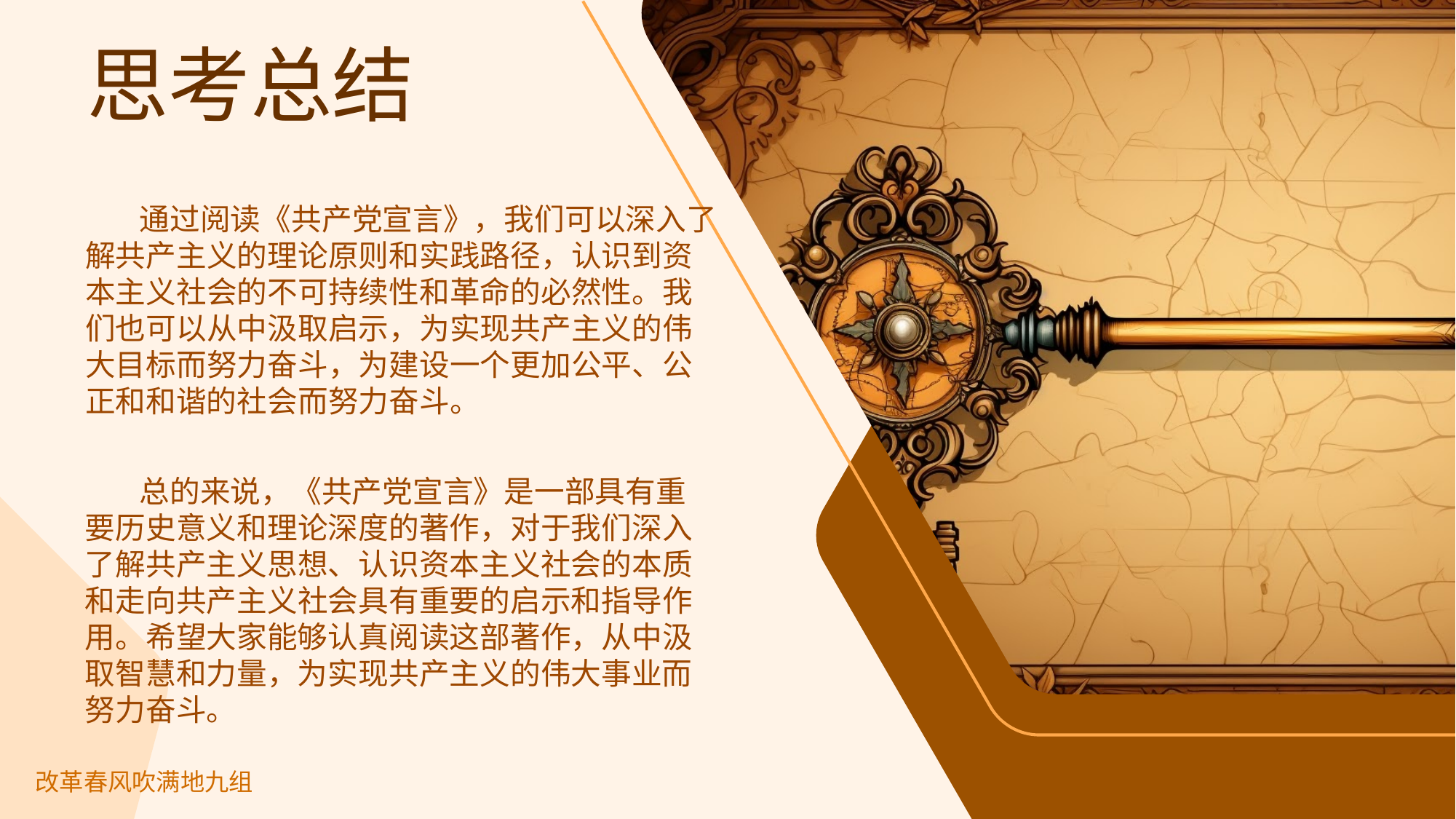

思考总结
       通过阅读《共产党宣言》，我们可以深入了解共产主义的理论原则和实践路径，认识到资本主义社会的不可持续性和革命的必然性。我们也可以从中汲取启示，为实现共产主义的伟大目标而努力奋斗，为建设一个更加公平、公正和和谐的社会而努力奋斗。
       总的来说，《共产党宣言》是一部具有重要历史意义和理论深度的著作，对于我们深入了解共产主义思想、认识资本主义社会的本质和走向共产主义社会具有重要的启示和指导作用。希望大家能够认真阅读这部著作，从中汲取智慧和力量，为实现共产主义的伟大事业而努力奋斗。